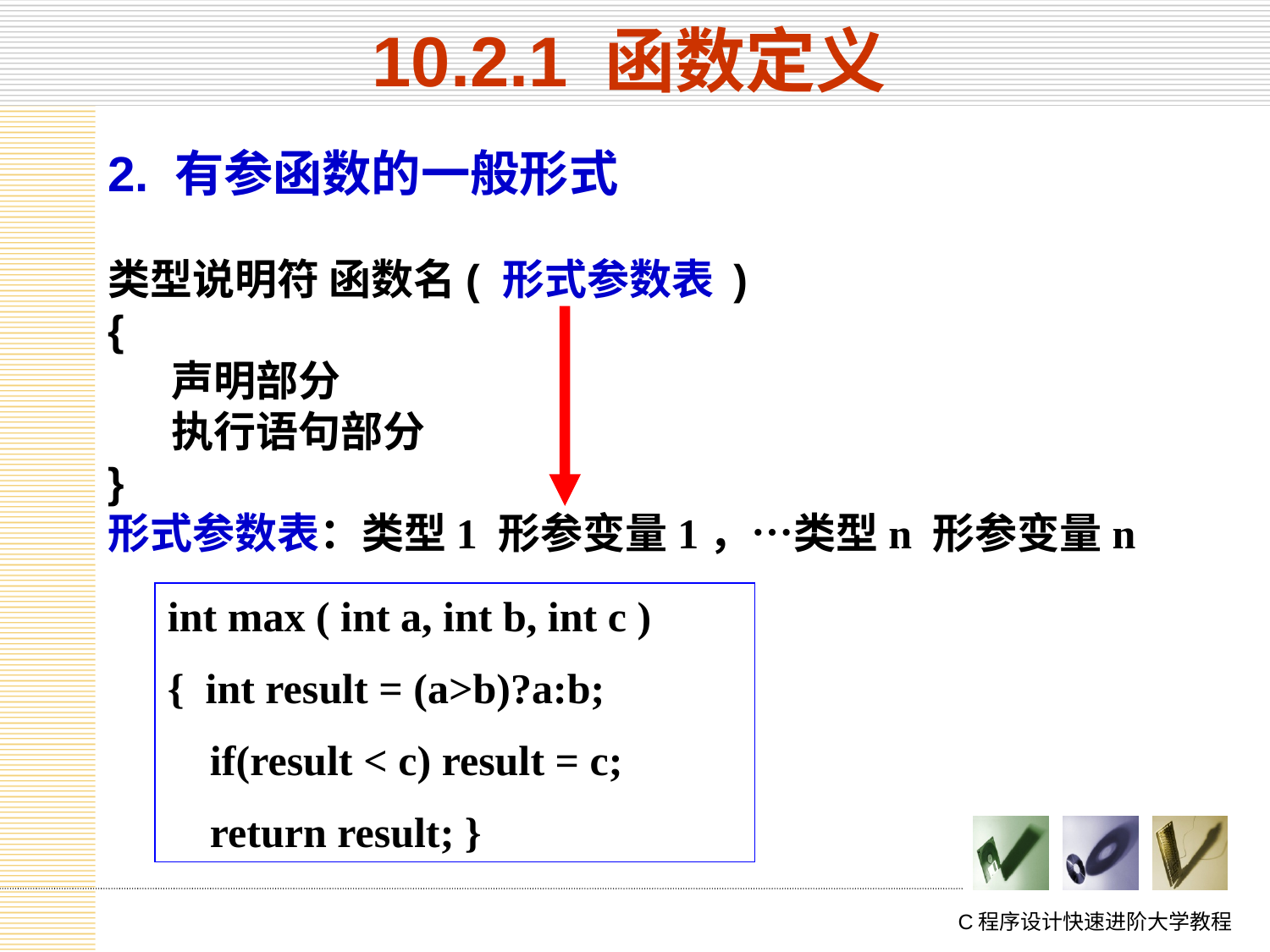

# 10.2.1 函数定义
2. 有参函数的一般形式

类型说明符 函数名( 形式参数表 )
{
声明部分
执行语句部分
}
形式参数表：类型1 形参变量1，…类型n 形参变量n

int max ( int a, int b, int c )
{  int result = (a>b)?a:b;
    if(result < c) result = c;
    return result; }
14
C程序设计快速进阶大学教程